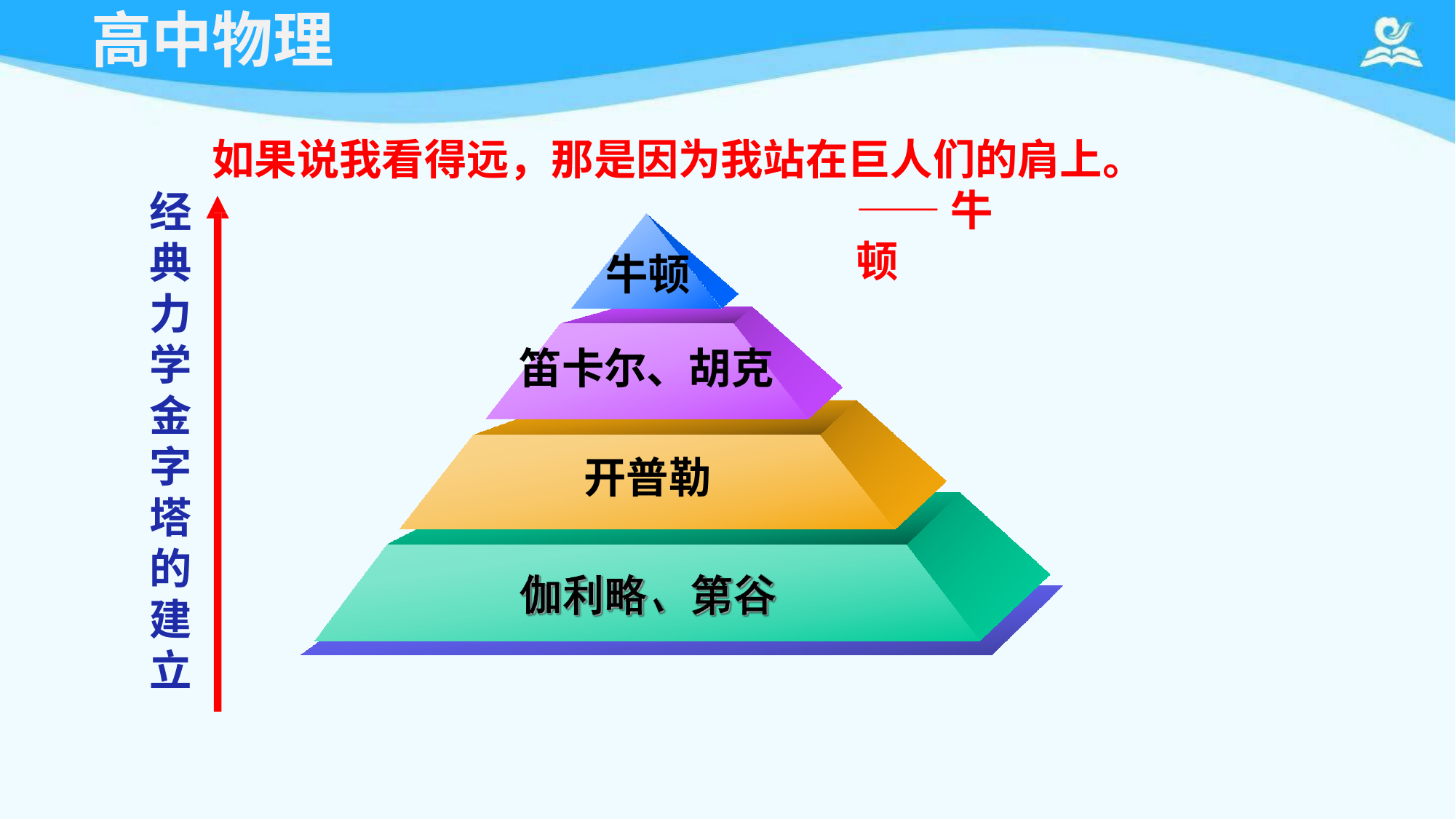

# 高中物理
如果说我看得远，那是因为我站在巨人们的肩上。
——牛顿
经 典 力 学 金 字 塔 的 建 立

牛顿
笛卡尔、胡克
开普勒